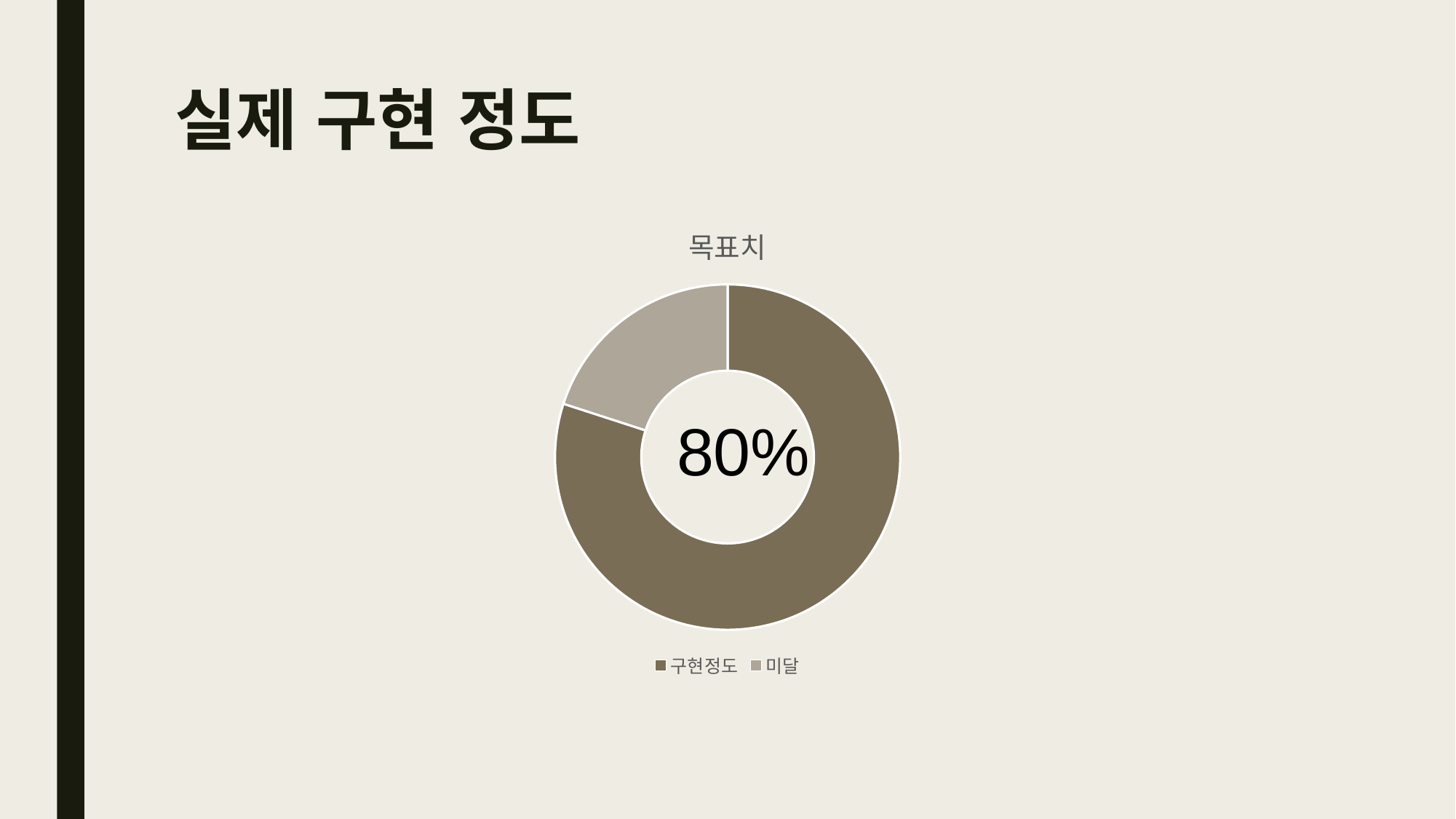

# 실제 구현 정도

### Chart:

| Category | 목표치 |
|---|---|
| 구현정도 | 80.0 |
| 미달 | 20.0 |